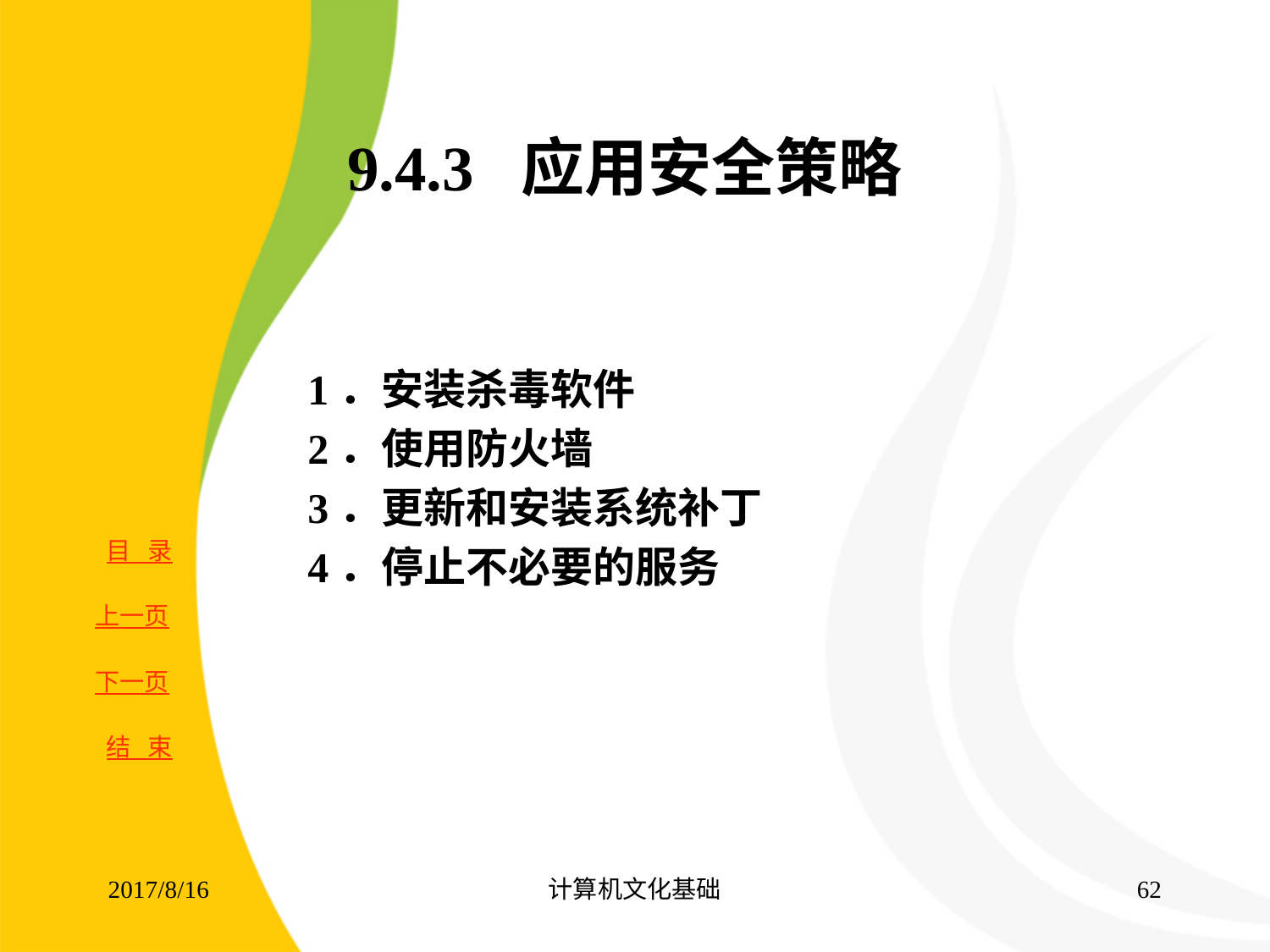

# 9.4.3  应用安全策略
1．安装杀毒软件
2．使用防火墙
3．更新和安装系统补丁
4．停止不必要的服务
2017/8/16
计算机文化基础
62